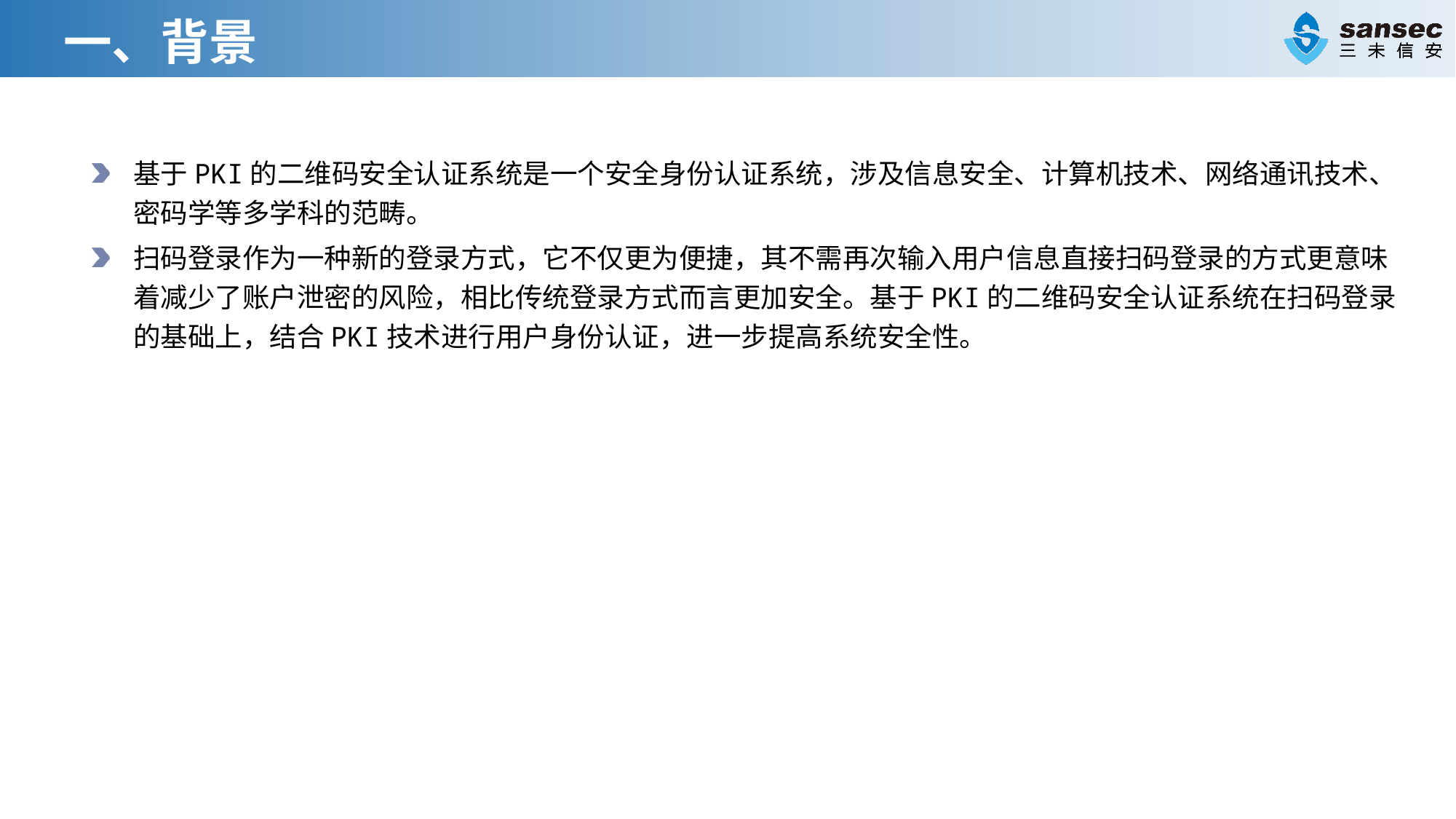

# 一、背景
基于PKI的二维码安全认证系统是一个安全身份认证系统，涉及信息安全、计算机技术、网络通讯技术、密码学等多学科的范畴。
扫码登录作为一种新的登录方式，它不仅更为便捷，其不需再次输入用户信息直接扫码登录的方式更意味着减少了账户泄密的风险，相比传统登录方式而言更加安全。基于PKI的二维码安全认证系统在扫码登录的基础上，结合PKI技术进行用户身份认证，进一步提高系统安全性。